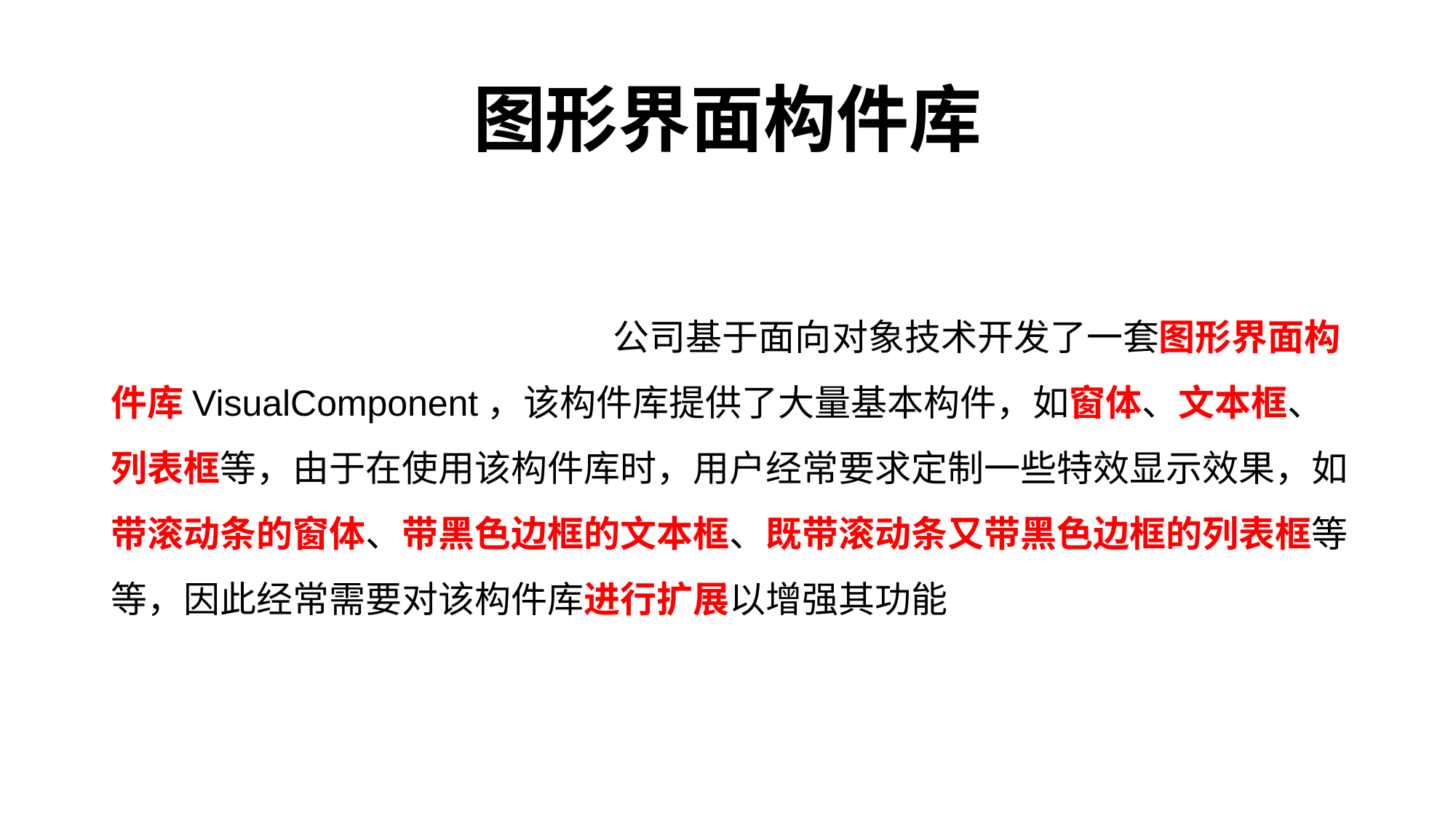

# 图形界面构件库
				       公司基于面向对象技术开发了一套图形界面构件库VisualComponent，该构件库提供了大量基本构件，如窗体、文本框、列表框等，由于在使用该构件库时，用户经常要求定制一些特效显示效果，如带滚动条的窗体、带黑色边框的文本框、既带滚动条又带黑色边框的列表框等等，因此经常需要对该构件库进行扩展以增强其功能